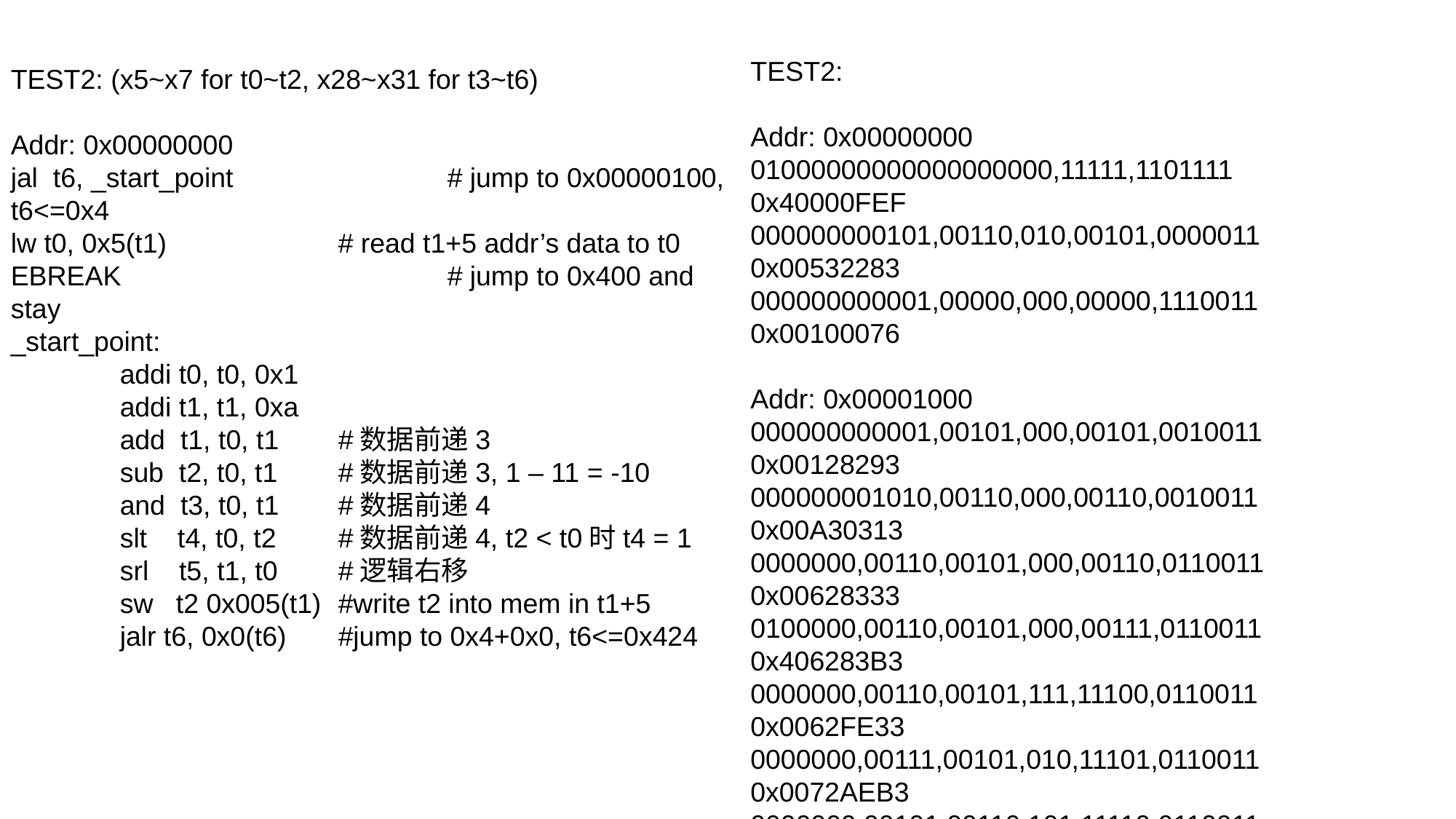

TEST2:

Addr: 0x00000000
01000000000000000000,11111,1101111	0x40000FEF
000000000101,00110,010,00101,0000011	0x00532283
000000000001,00000,000,00000,1110011	0x00100076

Addr: 0x00001000
000000000001,00101,000,00101,0010011	0x00128293
000000001010,00110,000,00110,0010011	0x00A30313
0000000,00110,00101,000,00110,0110011	0x00628333
0100000,00110,00101,000,00111,0110011	0x406283B3
0000000,00110,00101,111,11100,0110011	0x0062FE33
0000000,00111,00101,010,11101,0110011	0x0072AEB3
0000000,00101,00110,101,11110,0110011	0x00535F33
0000000,00111,00110,001,00101,0100011	0x007312A3
000000000000,11111,000,11111,1100111	0x000F8FE7
TEST2: (x5~x7 for t0~t2, x28~x31 for t3~t6)

Addr: 0x00000000
jal  t6, _start_point		# jump to 0x00000100, t6<=0x4
lw t0, 0x5(t1)		# read t1+5 addr’s data to t0
EBREAK			# jump to 0x400 and stay
_start_point:
	addi t0, t0, 0x1
	addi t1, t1, 0xa
	add  t1, t0, t1	#数据前递3
	sub  t2, t0, t1	#数据前递3, 1 – 11 = -10
	and  t3, t0, t1	#数据前递4
	slt    t4, t0, t2	#数据前递4, t2 < t0时t4 = 1
	srl    t5, t1, t0	#逻辑右移
	sw   t2 0x005(t1)	#write t2 into mem in t1+5
	jalr t6, 0x0(t6)	#jump to 0x4+0x0, t6<=0x424